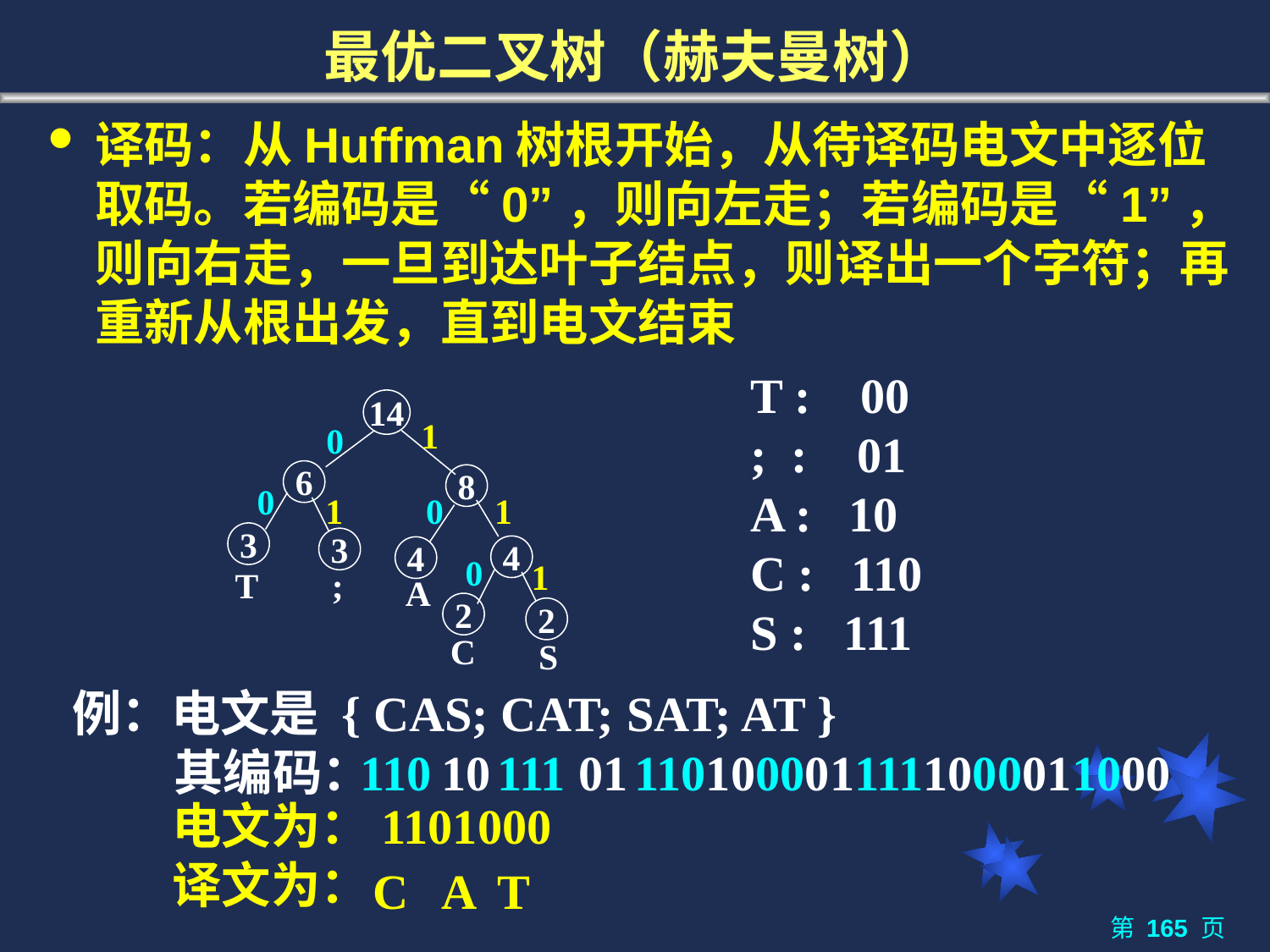

# 最优二叉树（赫夫曼树）
译码：从Huffman树根开始，从待译码电文中逐位取码。若编码是“0”，则向左走；若编码是“1”，则向右走，一旦到达叶子结点，则译出一个字符；再重新从根出发，直到电文结束
T :    00
;  :    01
A :   10
C :   110
S :   111
14

6
8

3
3
4
4
T
;
A

2
2
C
S
1
0
0
1
0
1
0
1
例：电文是 { CAS; CAT; SAT; AT }
        其编码：
110
10
111
01
1101000011111000011000
电文为：1101000
译文为：
C
A
T
第 165 页